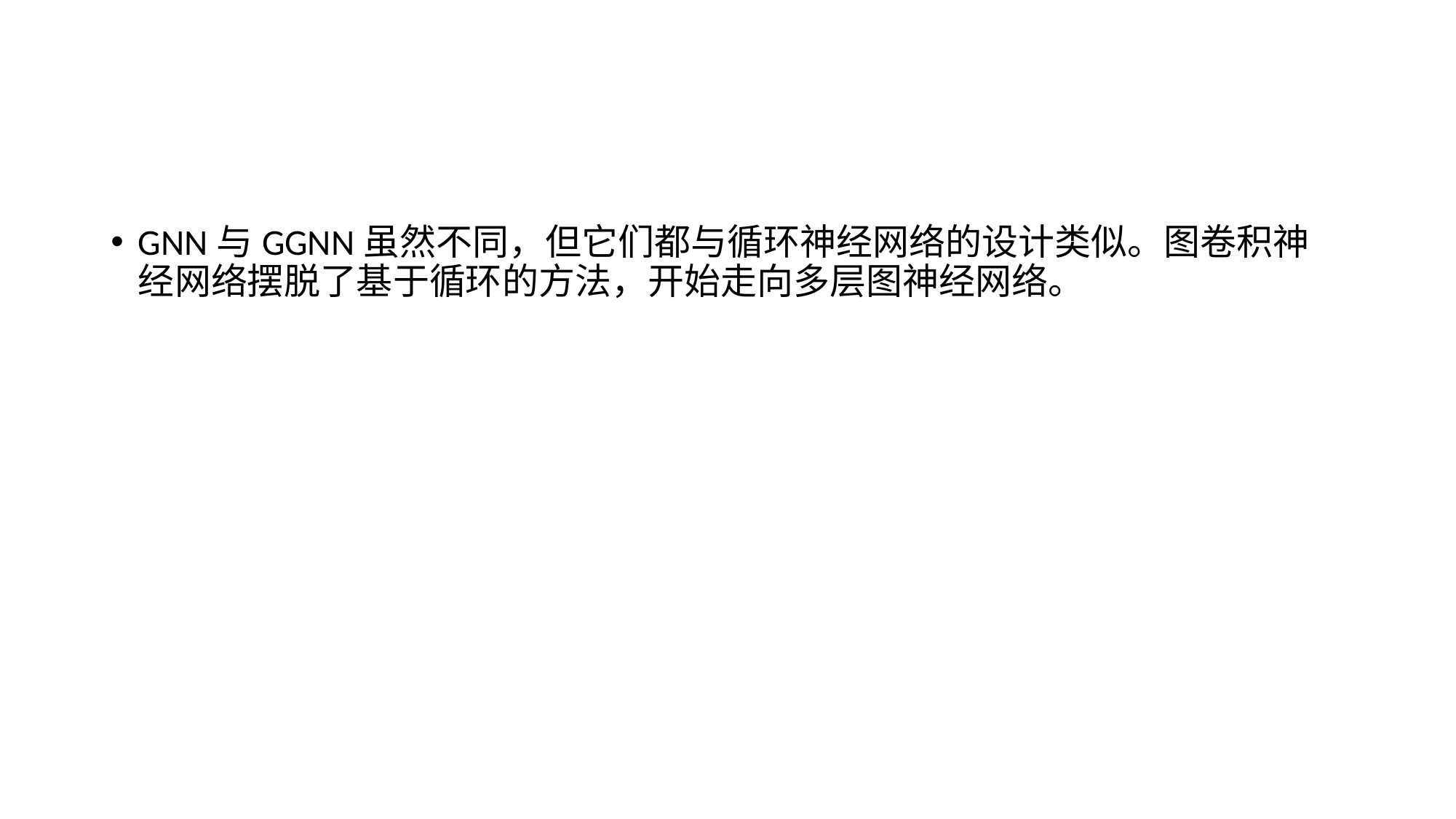

GNN与GGNN虽然不同，但它们都与循环神经网络的设计类似。图卷积神经网络摆脱了基于循环的方法，开始走向多层图神经网络。